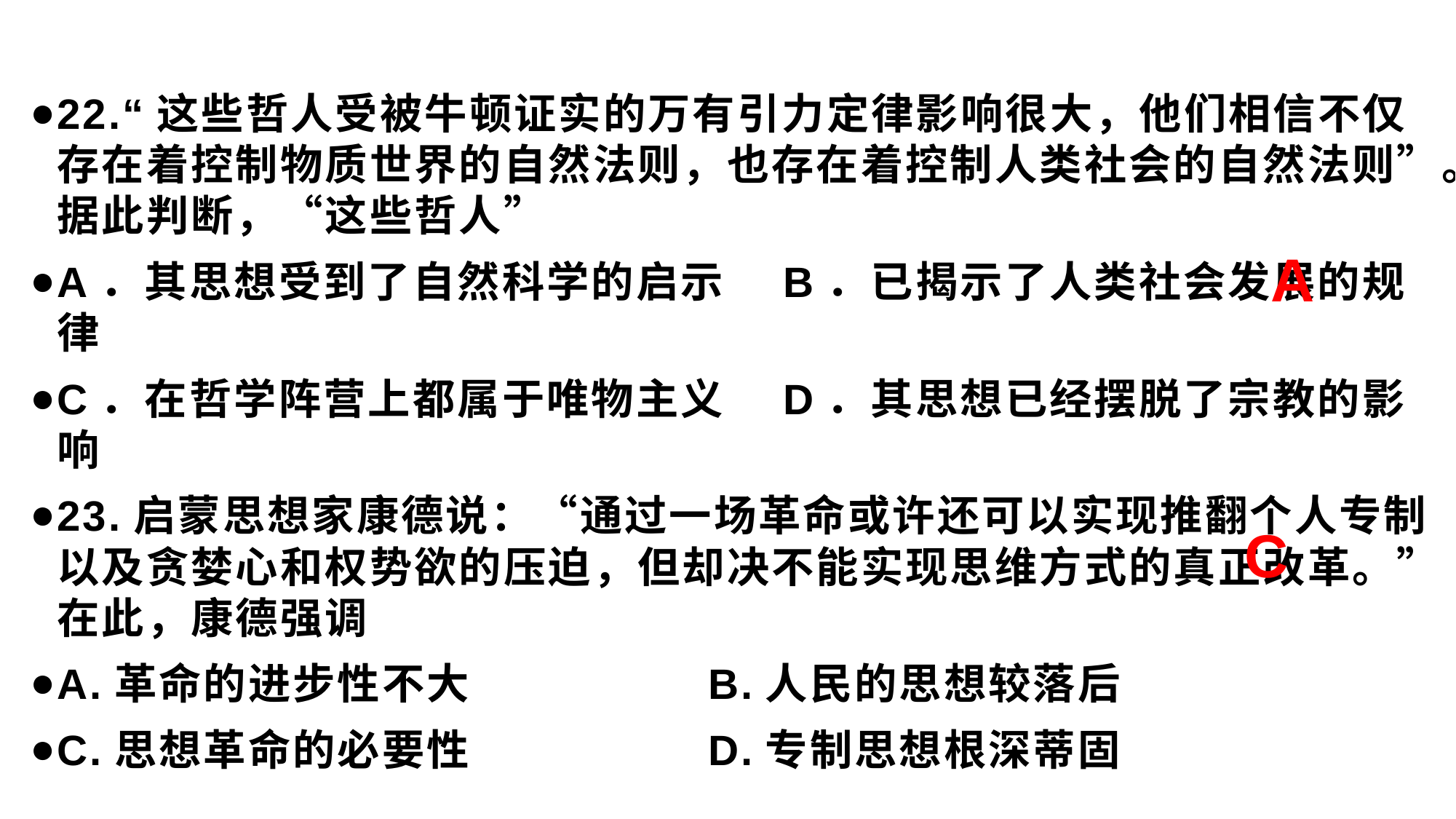

22.“这些哲人受被牛顿证实的万有引力定律影响很大，他们相信不仅存在着控制物质世界的自然法则，也存在着控制人类社会的自然法则”。据此判断，“这些哲人”
A．其思想受到了自然科学的启示    B．已揭示了人类社会发展的规律
C．在哲学阵营上都属于唯物主义    D．其思想已经摆脱了宗教的影响
23.启蒙思想家康德说：“通过一场革命或许还可以实现推翻个人专制以及贪婪心和权势欲的压迫，但却决不能实现思维方式的真正改革。”在此，康德强调
A.革命的进步性不大                   B.人民的思想较落后
C.思想革命的必要性                   D.专制思想根深蒂固

A
C